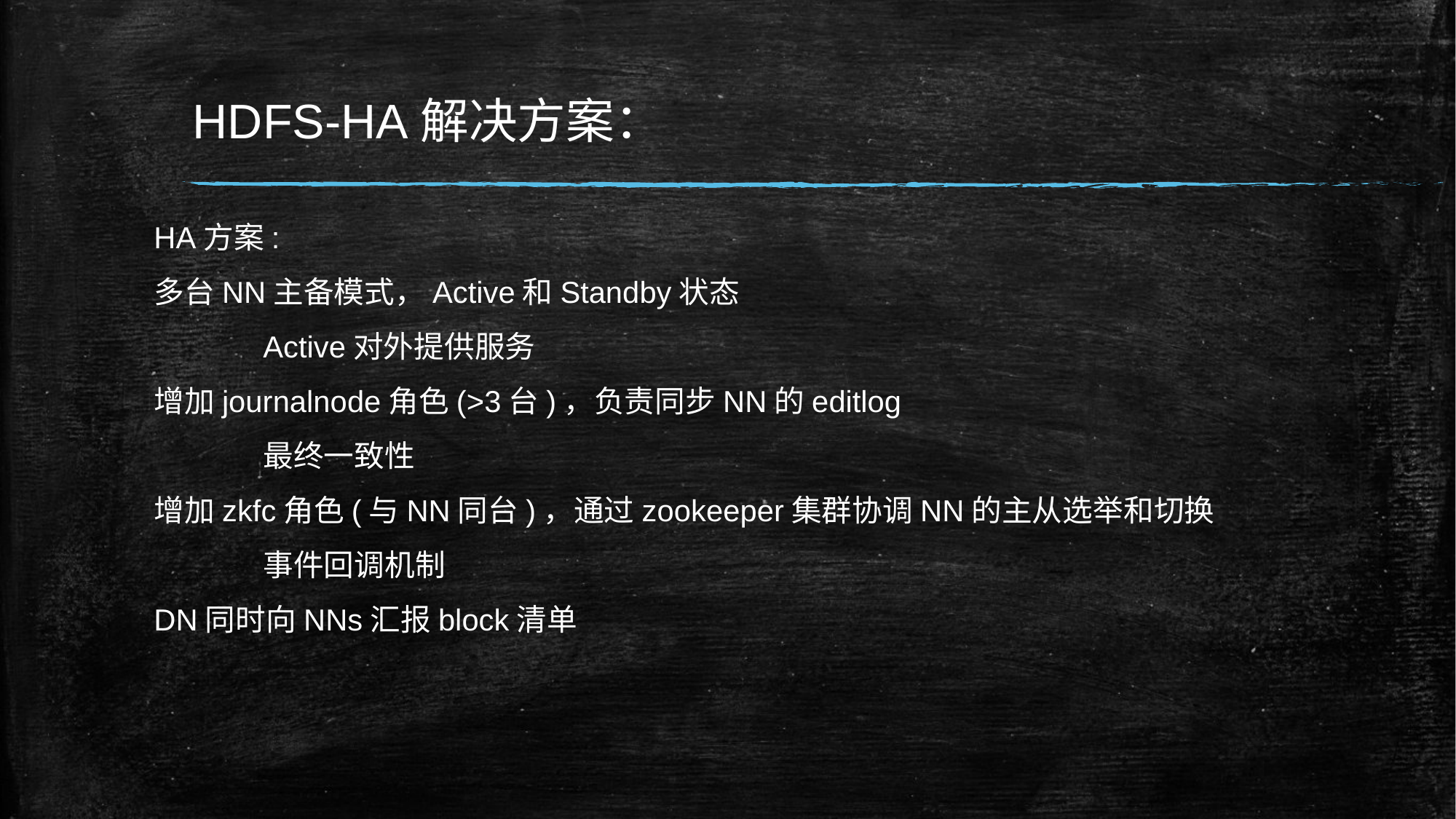

# HDFS-HA解决方案：
HA方案:
多台NN主备模式，Active和Standby状态
	Active对外提供服务
增加journalnode角色(>3台)，负责同步NN的editlog
	最终一致性
增加zkfc角色(与NN同台)，通过zookeeper集群协调NN的主从选举和切换
	事件回调机制
DN同时向NNs汇报block清单